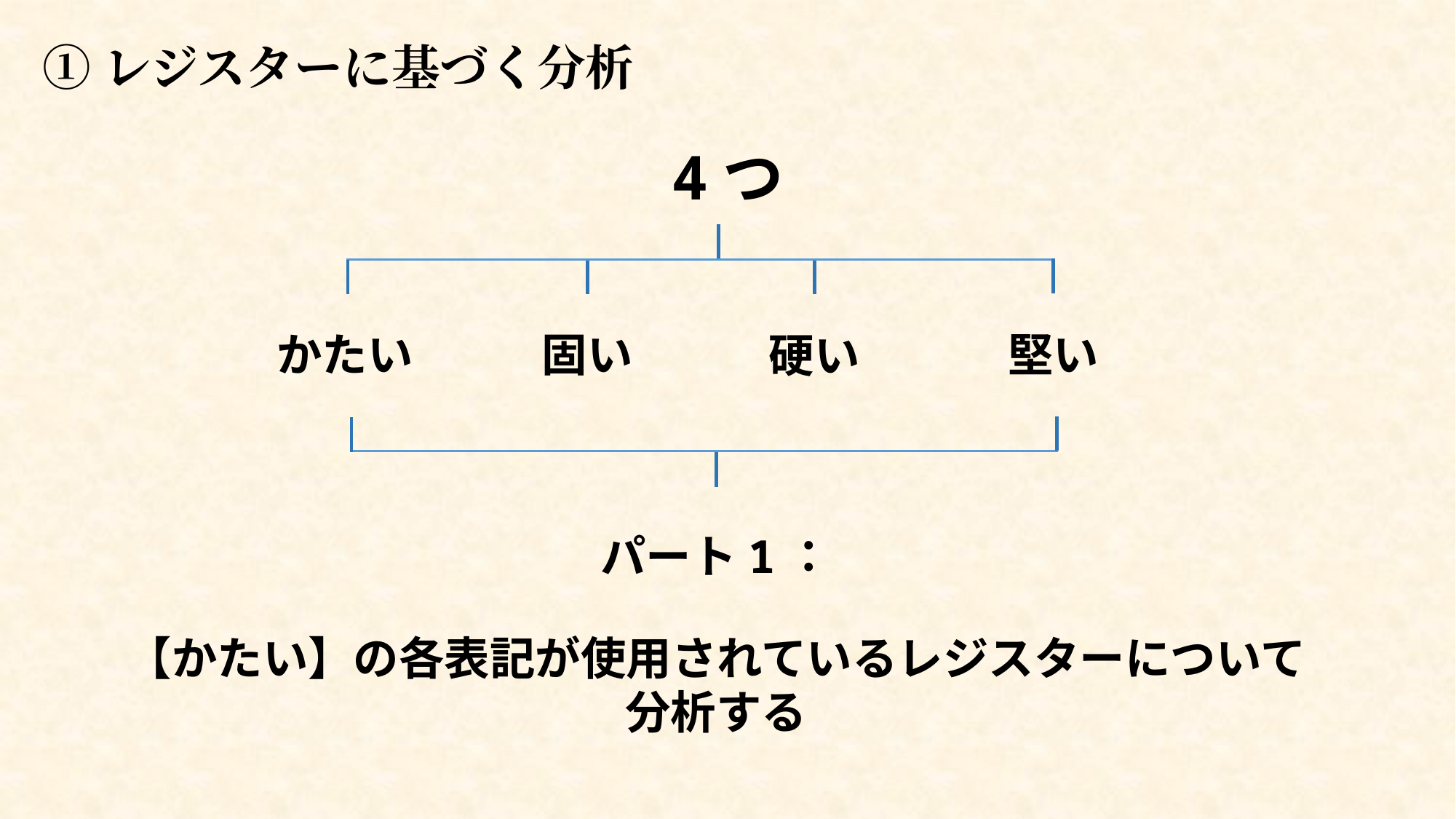

①レジスターに基づく分析
4つ
かたい
固い
堅い
硬い
パート1：
【かたい】の各表記が使用されているレジスターについて
分析する